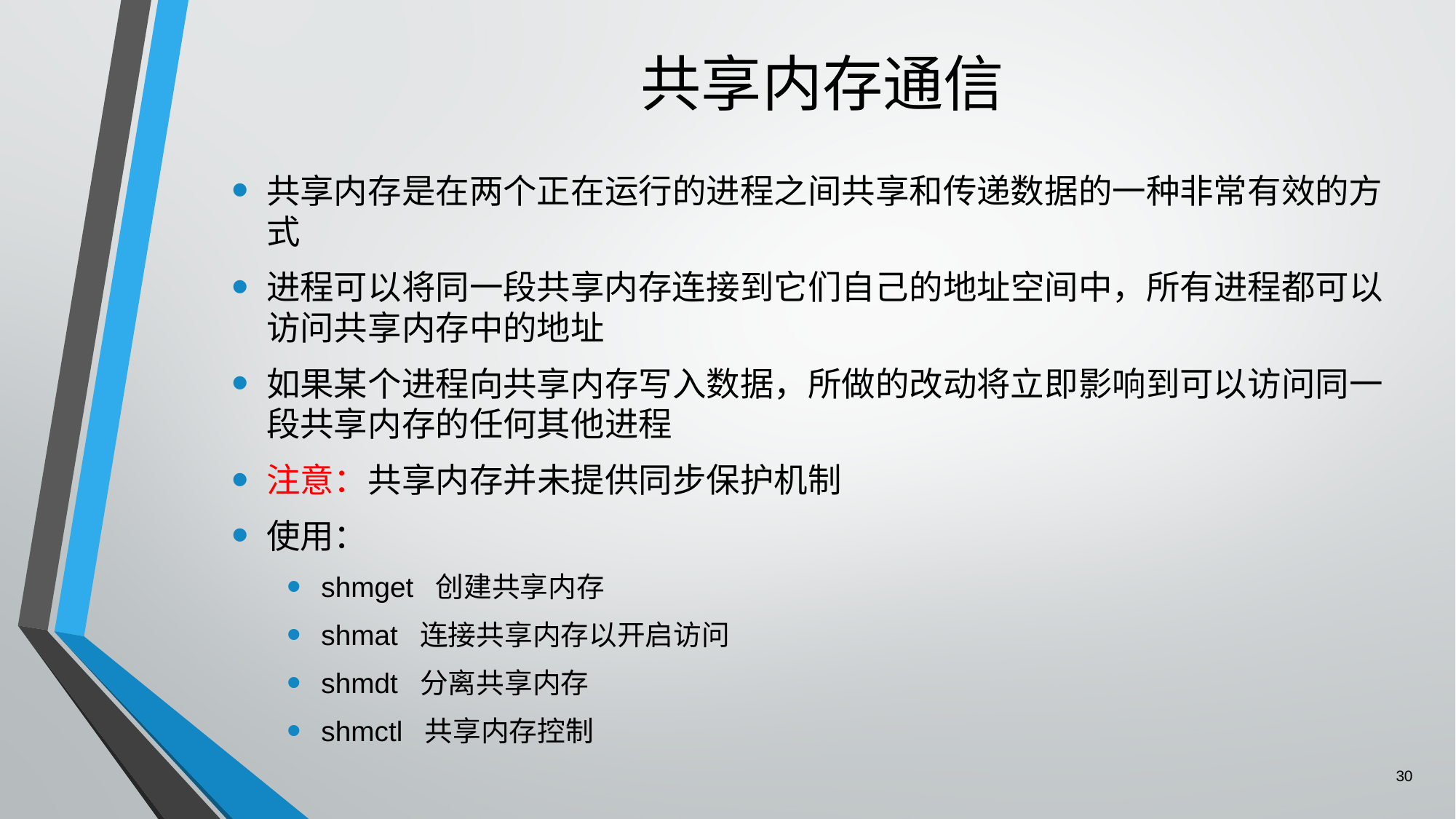

# 共享内存通信
共享内存是在两个正在运行的进程之间共享和传递数据的一种非常有效的方式
进程可以将同一段共享内存连接到它们自己的地址空间中，所有进程都可以访问共享内存中的地址
如果某个进程向共享内存写入数据，所做的改动将立即影响到可以访问同一段共享内存的任何其他进程
注意：共享内存并未提供同步保护机制
使用：
shmget  创建共享内存
shmat  连接共享内存以开启访问
shmdt  分离共享内存
shmctl  共享内存控制

30